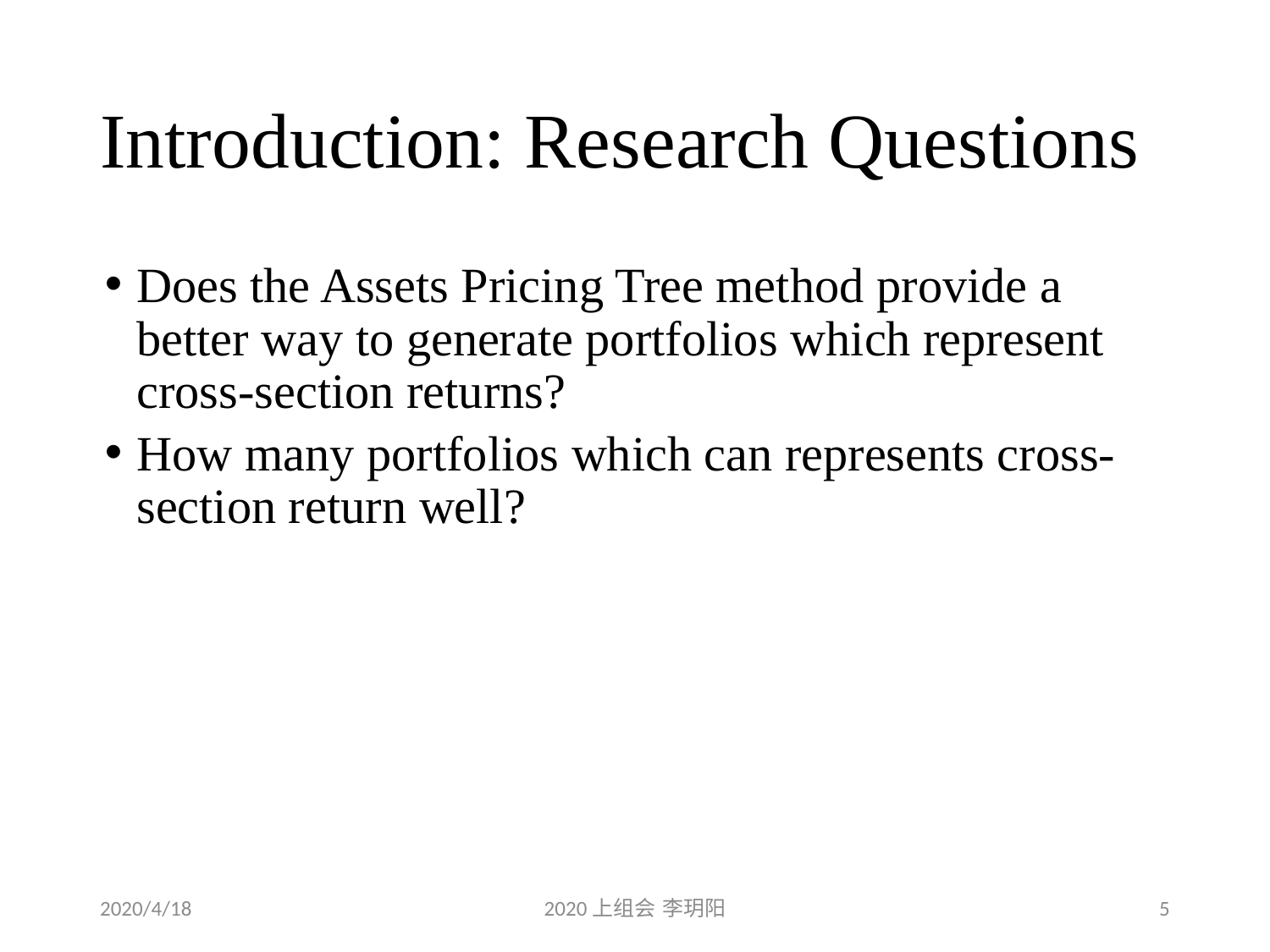

# Introduction: Research Questions
Does the Assets Pricing Tree method provide a better way to generate portfolios which represent cross-section returns?
How many portfolios which can represents cross-section return well?

2020/4/18
2020上组会 李玥阳
5